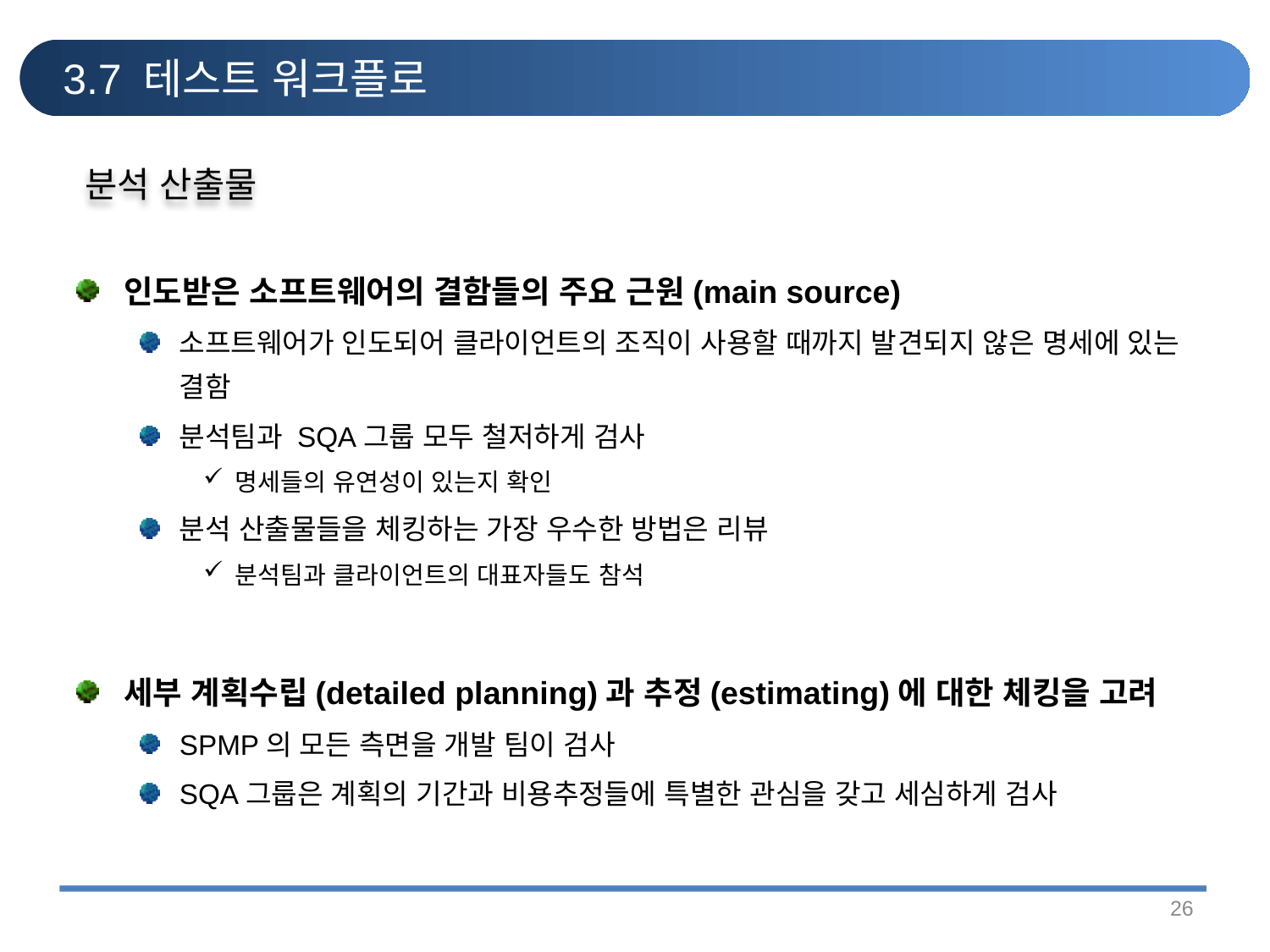

# 3.7 테스트 워크플로
분석 산출물
인도받은 소프트웨어의 결함들의 주요 근원(main source)
소프트웨어가 인도되어 클라이언트의 조직이 사용할 때까지 발견되지 않은 명세에 있는 결함
분석팀과 SQA그룹 모두 철저하게 검사
명세들의 유연성이 있는지 확인
분석 산출물들을 체킹하는 가장 우수한 방법은 리뷰
분석팀과 클라이언트의 대표자들도 참석

세부 계획수립(detailed planning)과 추정(estimating)에 대한 체킹을 고려
SPMP의 모든 측면을 개발 팀이 검사
SQA그룹은 계획의 기간과 비용추정들에 특별한 관심을 갖고 세심하게 검사

26